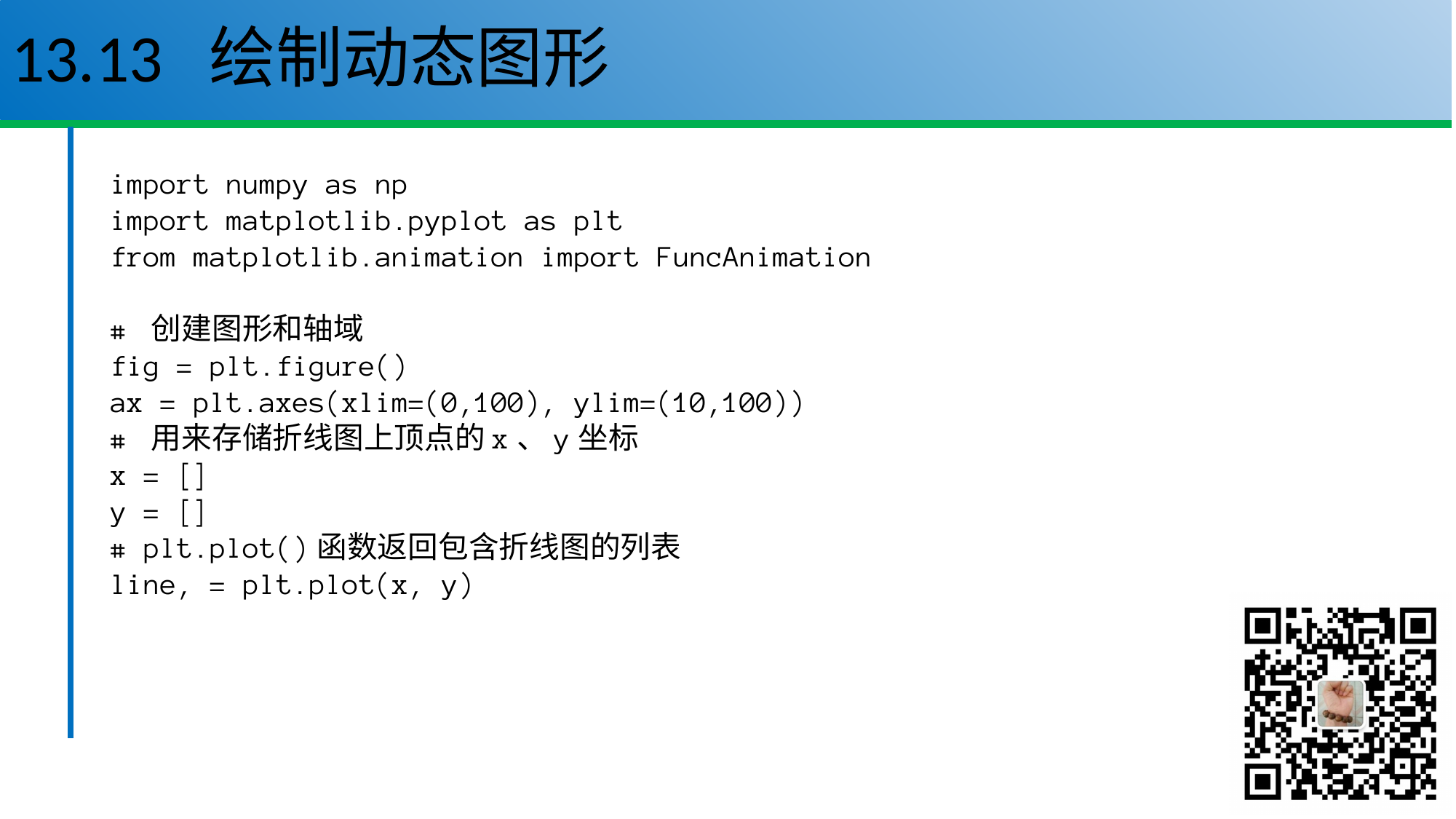

# 13.13  绘制动态图形
import numpy as np
import matplotlib.pyplot as plt
from matplotlib.animation import FuncAnimation

# 创建图形和轴域
fig = plt.figure()
ax = plt.axes(xlim=(0,100), ylim=(10,100))
# 用来存储折线图上顶点的x、y坐标
x = []
y = []
# plt.plot()函数返回包含折线图的列表
line, = plt.plot(x, y)
62